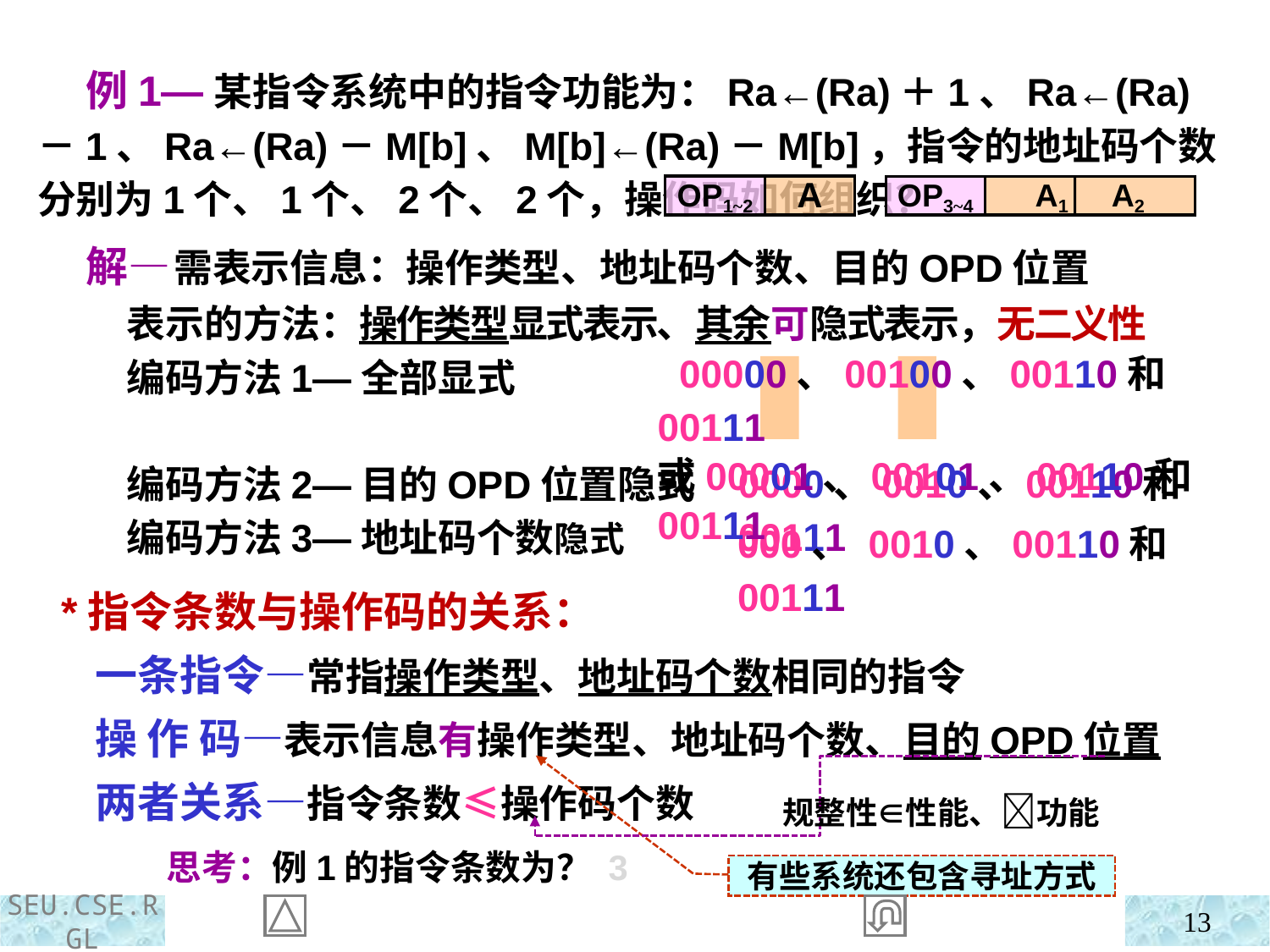

例1—某指令系统中的指令功能为：Ra←(Ra)＋1、Ra←(Ra)－1、Ra←(Ra)－M[b]、M[b]←(Ra)－M[b]，指令的地址码个数分别为1个、1个、2个、2个，操作码如何组织？
OP1~2
A1     A2

A
OP3~4
    解— 需表示信息：操作类型、地址码个数、目的OPD位置
         表示的方法：操作类型显式表示、其余可隐式表示，无二义性
         编码方法1—全部显式

         编码方法2—目的OPD位置隐式
         编码方法3—地址码个数隐式
  00000、00100、00110和00111
或00001、00101、00110和00111

0000、0010、00110和00111
000、 0010、00110和00111
  *指令条数与操作码的关系：
     一条指令—常指操作类型、地址码个数相同的指令
     操 作 码—表示信息有操作类型、地址码个数、目的OPD位置
     两者关系—指令条数≤操作码个数
               思考：例1的指令条数为？ 3
规整性∈性能、∉功能
有些系统还包含寻址方式

13